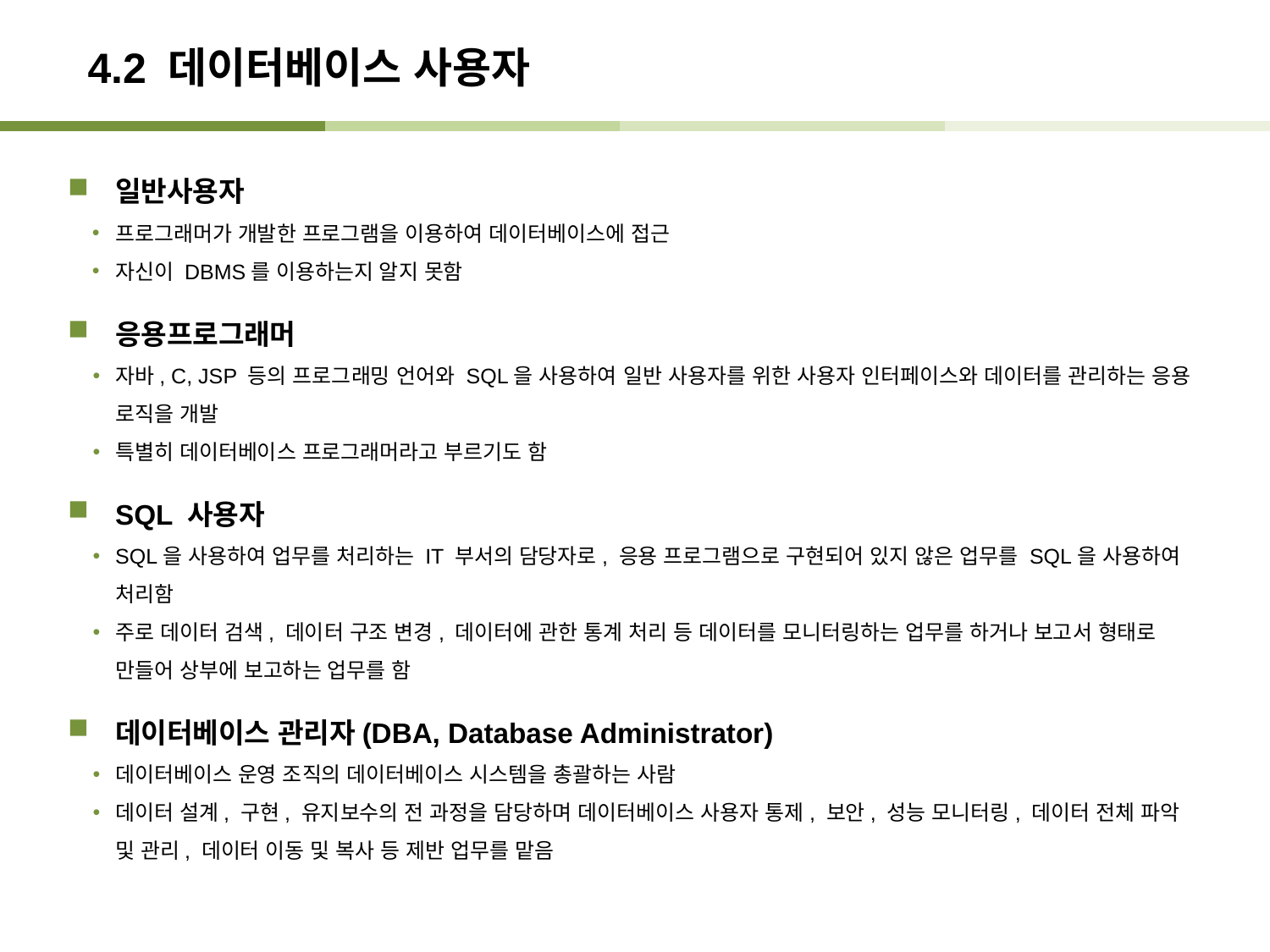

# 4.2 데이터베이스 사용자
일반사용자
프로그래머가 개발한 프로그램을 이용하여 데이터베이스에 접근
자신이 DBMS를 이용하는지 알지 못함

응용프로그래머
자바, C, JSP 등의 프로그래밍 언어와 SQL을 사용하여 일반 사용자를 위한 사용자 인터페이스와 데이터를 관리하는 응용 로직을 개발
특별히 데이터베이스 프로그래머라고 부르기도 함

SQL 사용자
SQL을 사용하여 업무를 처리하는 IT 부서의 담당자로, 응용 프로그램으로 구현되어 있지 않은 업무를 SQL을 사용하여 처리함
주로 데이터 검색, 데이터 구조 변경, 데이터에 관한 통계 처리 등 데이터를 모니터링하는 업무를 하거나 보고서 형태로 만들어 상부에 보고하는 업무를 함

데이터베이스 관리자(DBA, Database Administrator)
데이터베이스 운영 조직의 데이터베이스 시스템을 총괄하는 사람
데이터 설계, 구현, 유지보수의 전 과정을 담당하며 데이터베이스 사용자 통제, 보안, 성능 모니터링, 데이터 전체 파악 및 관리, 데이터 이동 및 복사 등 제반 업무를 맡음